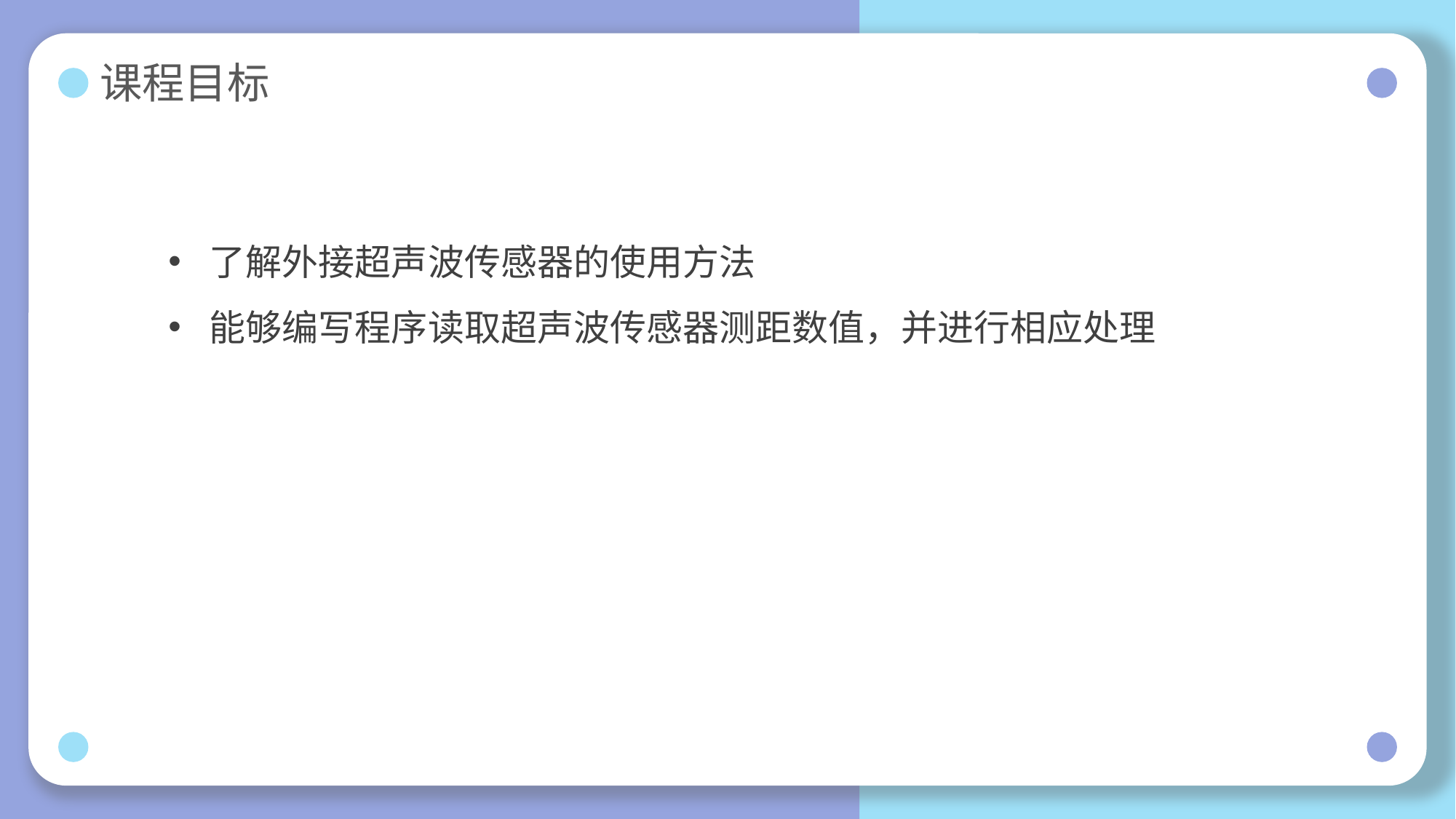

# 课程目标
了解外接超声波传感器的使用方法
能够编写程序读取超声波传感器测距数值，并进行相应处理